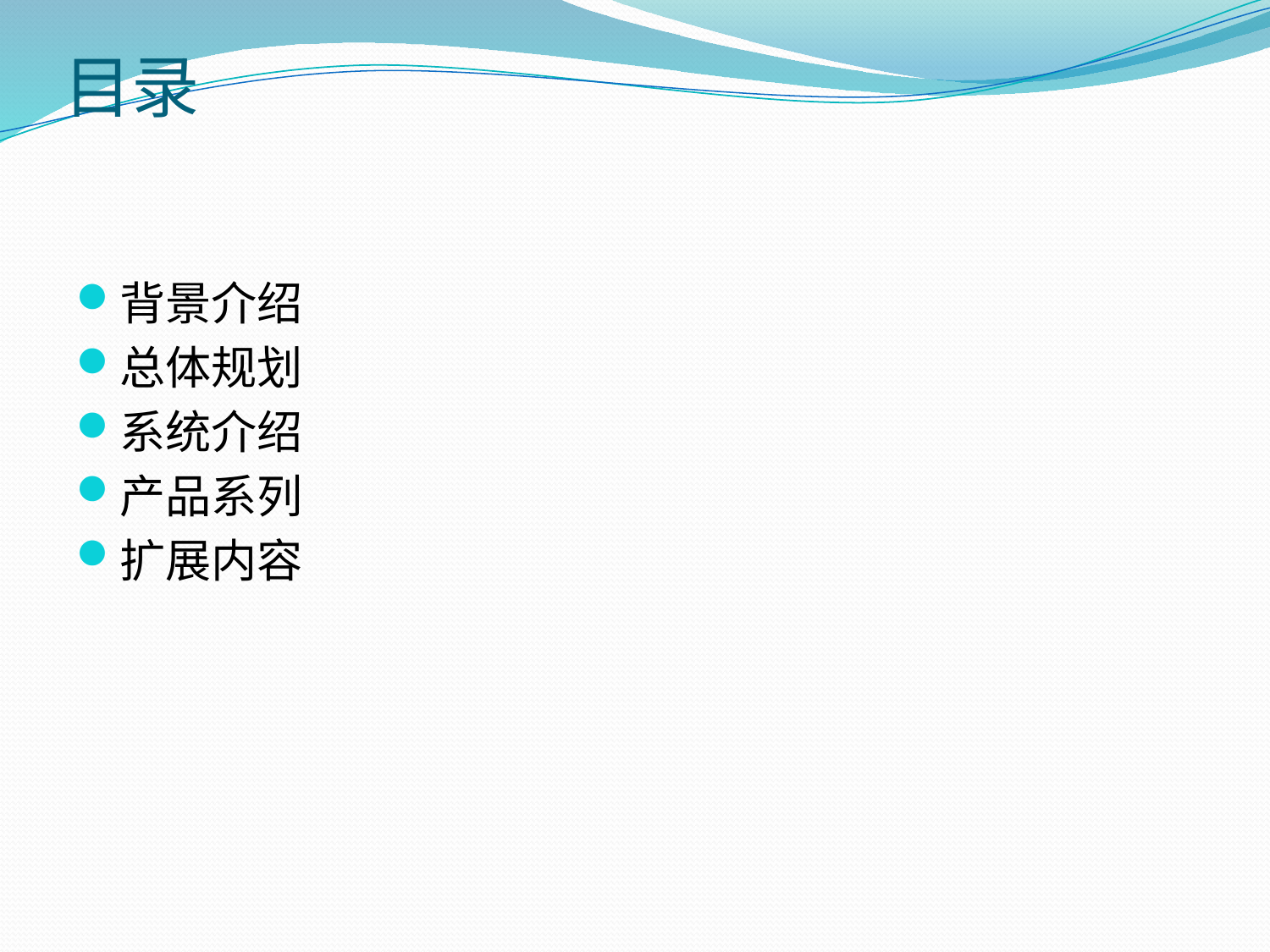

# 目录
背景介绍
总体规划
系统介绍
产品系列
扩展内容